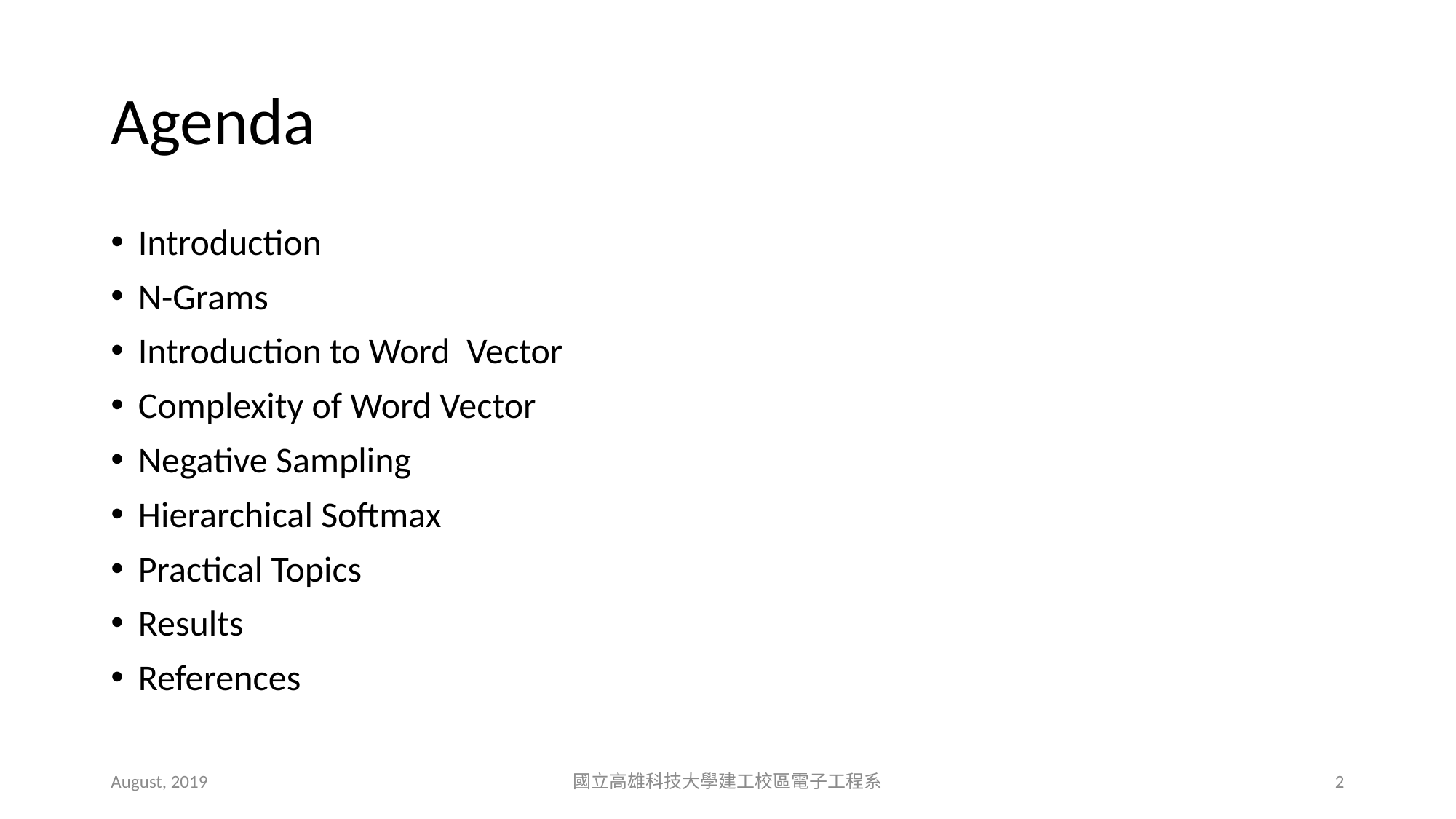

# Agenda
Introduction
N-Grams
Introduction to Word  Vector
Complexity of Word Vector
Negative Sampling
Hierarchical Softmax
Practical Topics
Results
References

August, 2019
國立高雄科技大學建工校區電子工程系
2